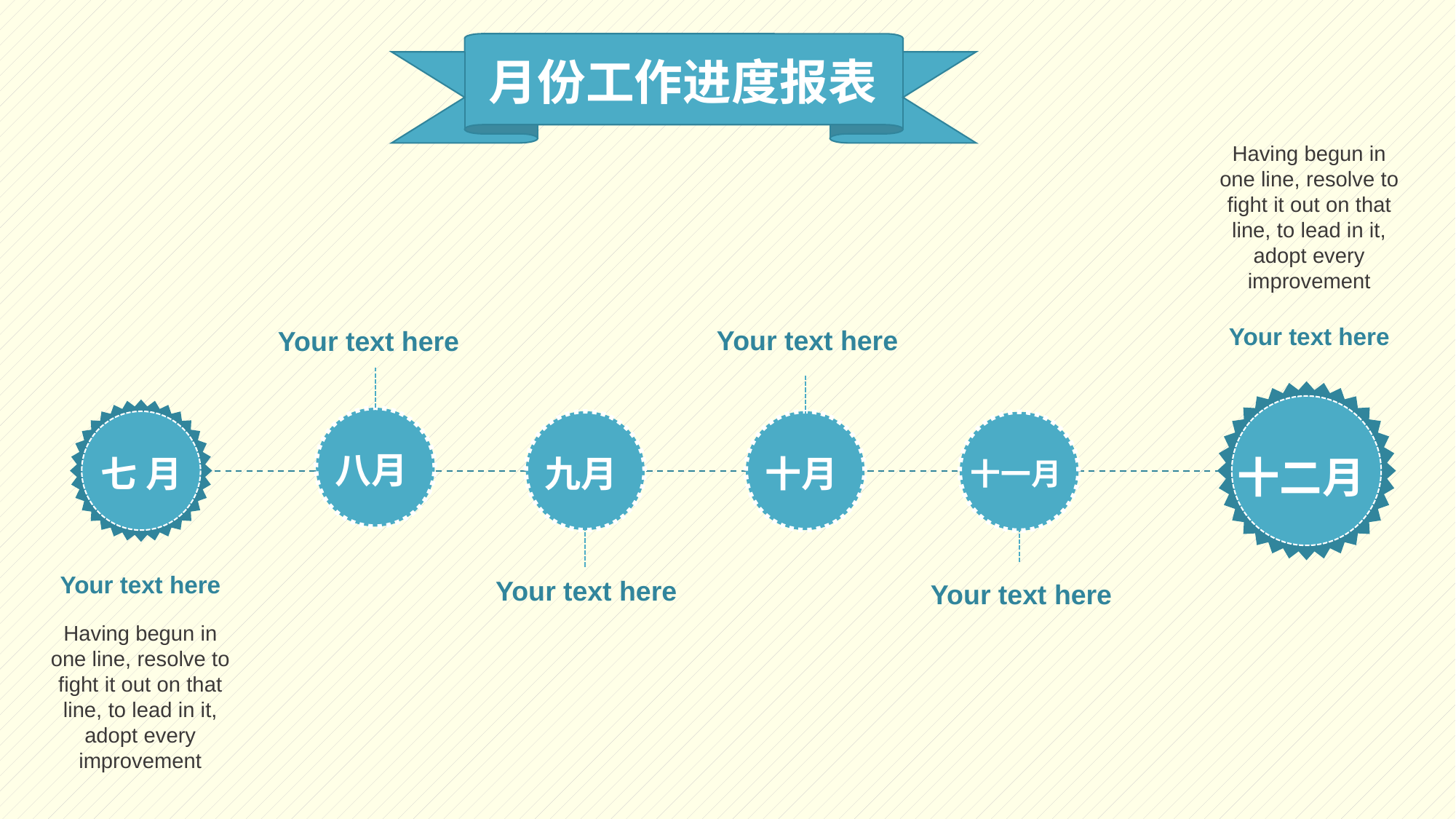

月份工作进度报表
Having begun in one line, resolve to fight it out on that line, to lead in it, adopt every improvement

Your text here
Your text here
Your text here

十二月

七 月

八月

九月

十月

十一月
Your text here

Having begun in one line, resolve to fight it out on that line, to lead in it, adopt every improvement
Your text here
Your text here